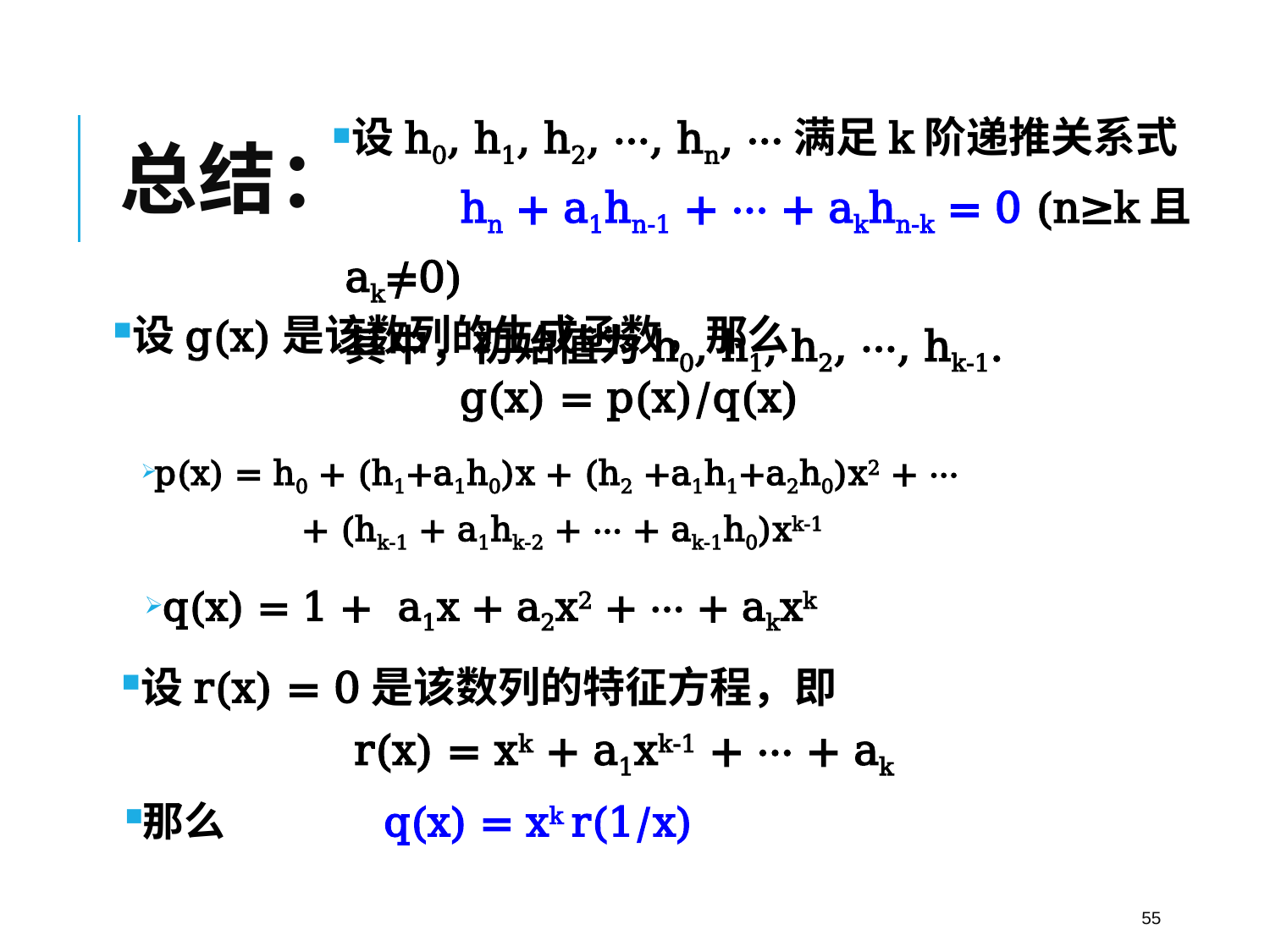

# 总结：
设h0, h1, h2, ···, hn, ···满足k阶递推关系式
           hn + a1hn-1 + ··· + akhn-k = 0 (n≥k且ak≠0)
其中，初始值为h0, h1, h2, ···, hk-1.
设g(x)是该数列的生成函数，那么
                                  g(x) = p(x)/q(x)
p(x) = h0 + (h1+a1h0)x + (h2 +a1h1+a2h0)x2 + ···
              + (hk-1 + a1hk-2 + ··· + ak-1h0)xk-1
q(x) = 1 +  a1x + a2x2 + ··· + akxk
设r(x) = 0是该数列的特征方程，即
                      r(x) = xk + a1xk-1 + ··· + ak
那么                q(x) = xk r(1/x)
55